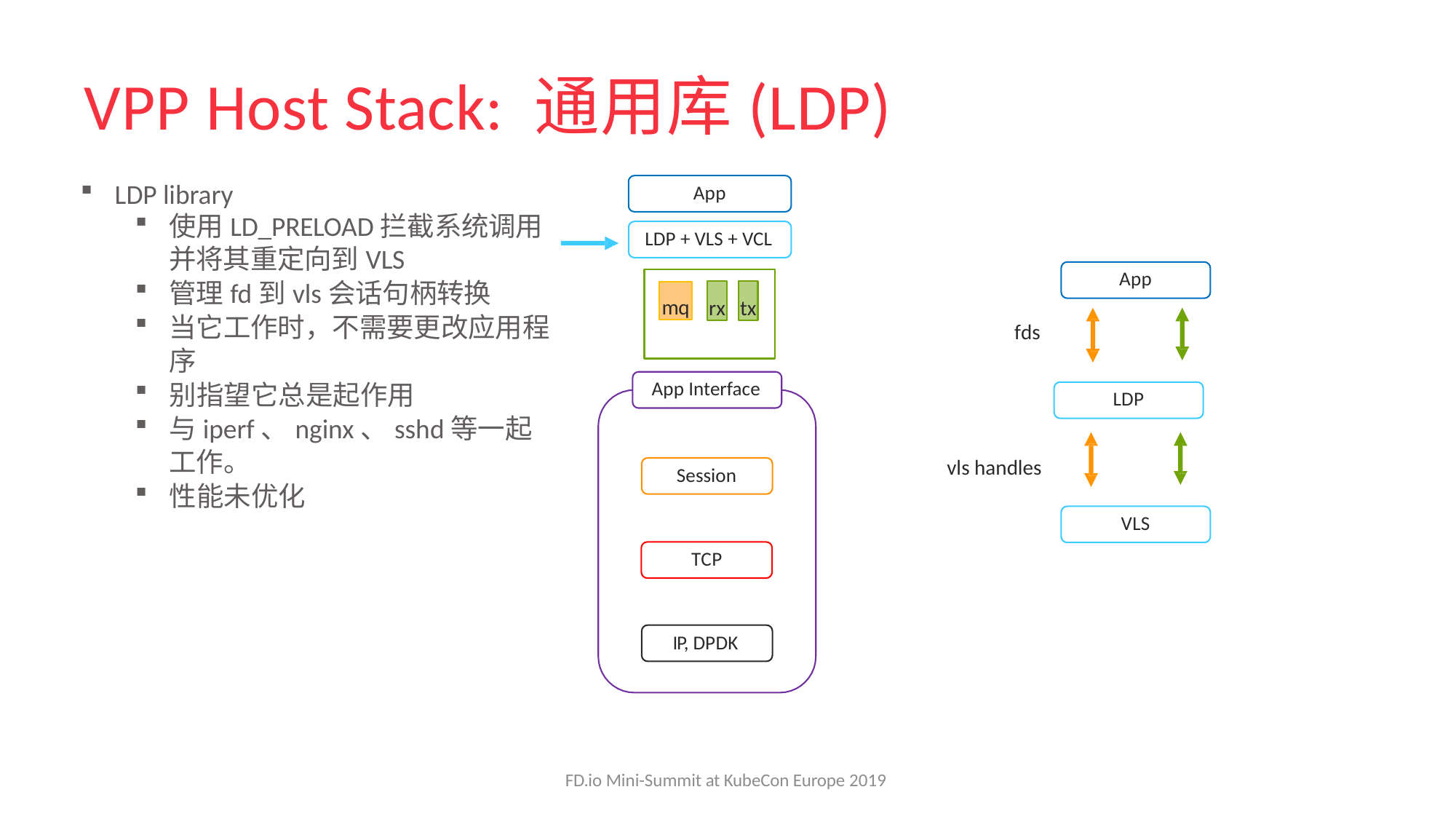

# VPP Host Stack: 通用库(LDP)
LDP library

App
使用LD_PRELOAD拦截系统调用并将其重定向到VLS
管理fd到vls会话句柄转换
当它工作时，不需要更改应用程序
别指望它总是起作用
与iperf、nginx、sshd等一起工作。
性能未优化

LDP + VLS + VCL

App

rx
tx
mq

fds

App Interface

LDP

vls handles

Session

VLS

TCP

IP, DPDK
FD.io Mini-Summit at KubeCon Europe 2019